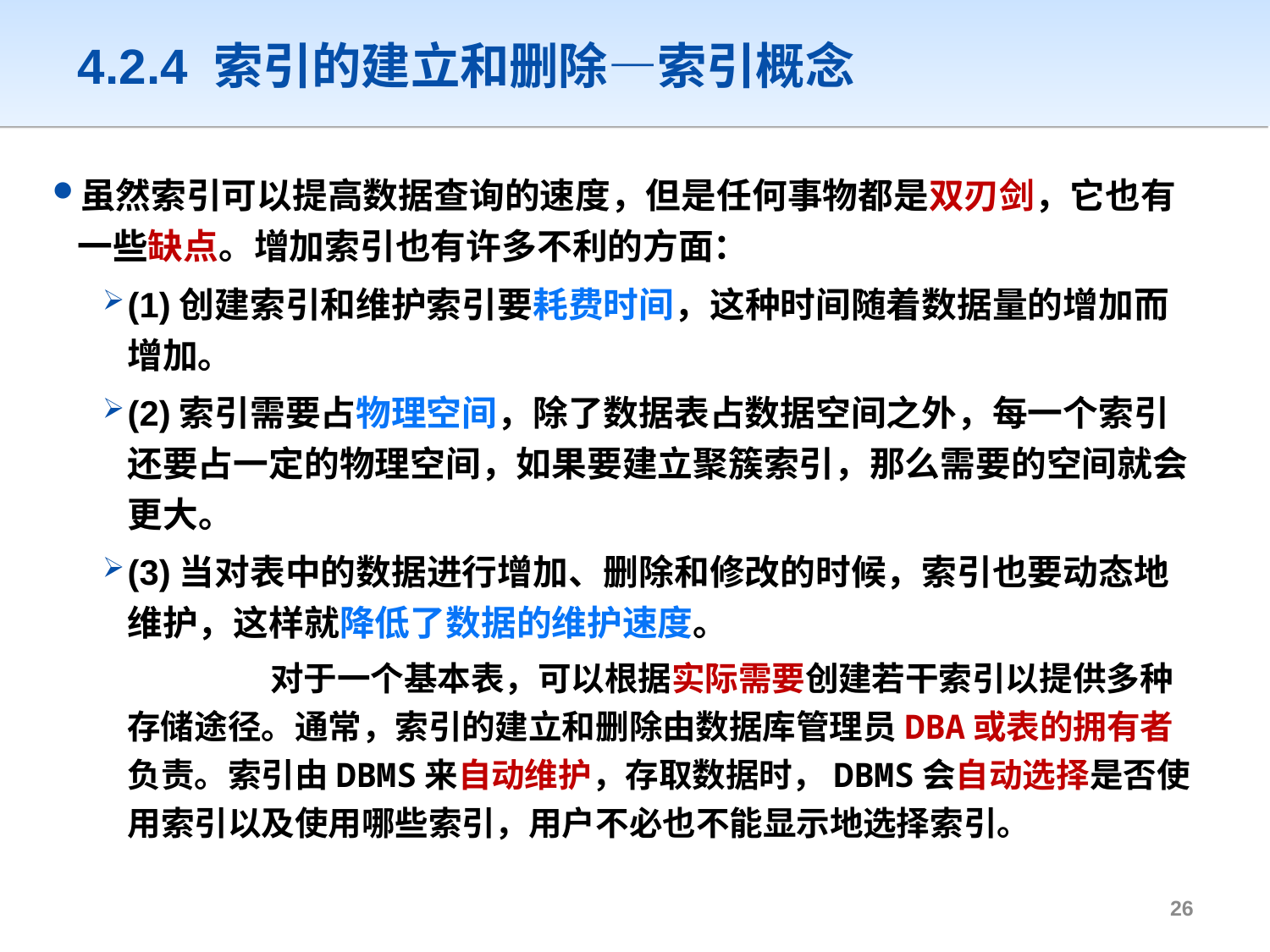

# 4.2.4 索引的建立和删除—索引概念
虽然索引可以提高数据查询的速度，但是任何事物都是双刃剑，它也有一些缺点。增加索引也有许多不利的方面：
(1)创建索引和维护索引要耗费时间，这种时间随着数据量的增加而增加。
(2)索引需要占物理空间，除了数据表占数据空间之外，每一个索引还要占一定的物理空间，如果要建立聚簇索引，那么需要的空间就会更大。
(3)当对表中的数据进行增加、删除和修改的时候，索引也要动态地维护，这样就降低了数据的维护速度。
		 对于一个基本表，可以根据实际需要创建若干索引以提供多种存储途径。通常，索引的建立和删除由数据库管理员DBA或表的拥有者负责。索引由DBMS来自动维护，存取数据时，DBMS会自动选择是否使用索引以及使用哪些索引，用户不必也不能显示地选择索引。

26